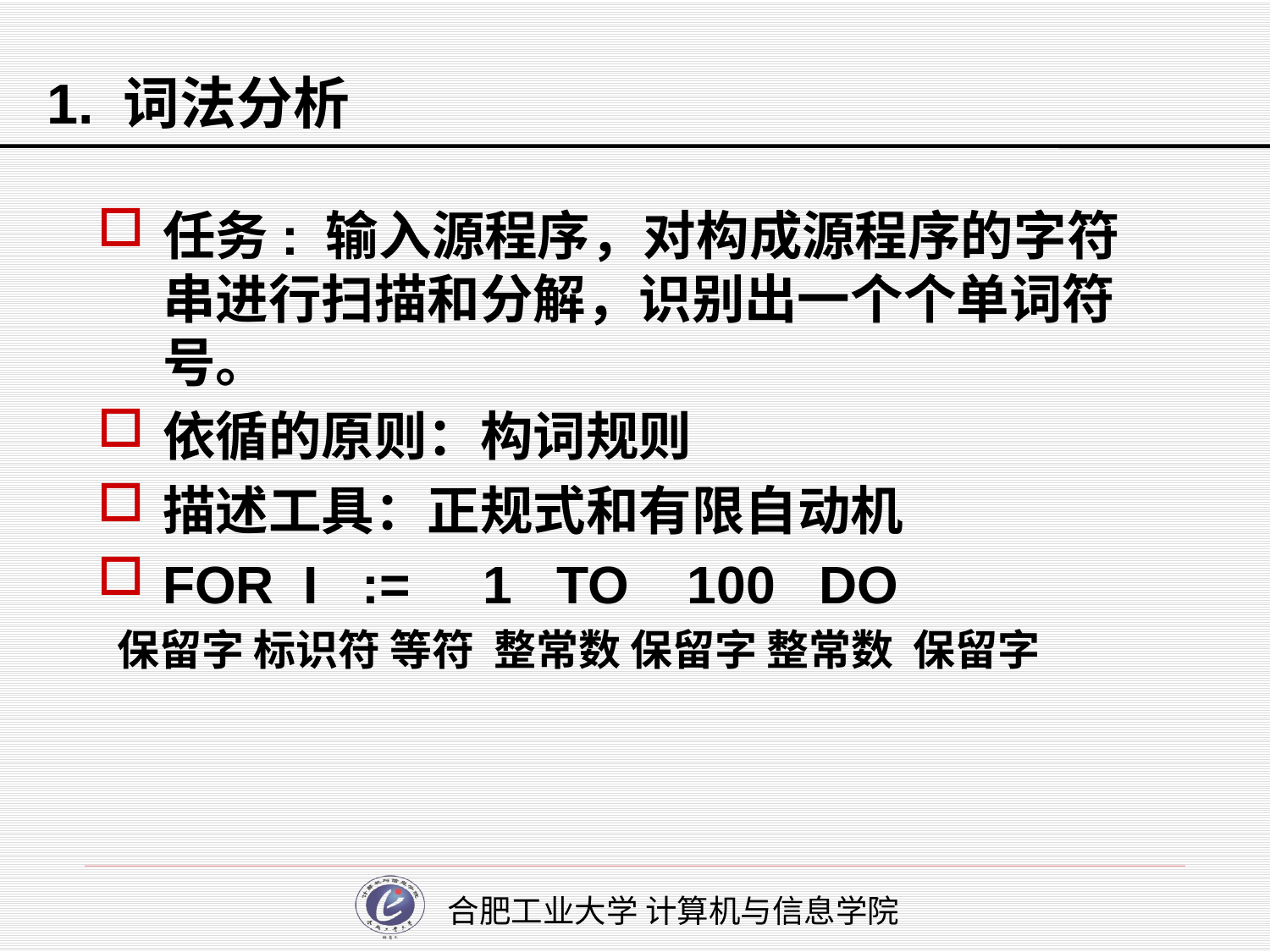

# 1. 词法分析

任务: 输入源程序，对构成源程序的字符串进行扫描和分解，识别出一个个单词符号。
依循的原则：构词规则
描述工具：正规式和有限自动机
FOR  I   :=     1   TO    100   DO
 保留字 标识符 等符  整常数 保留字 整常数  保留字
18